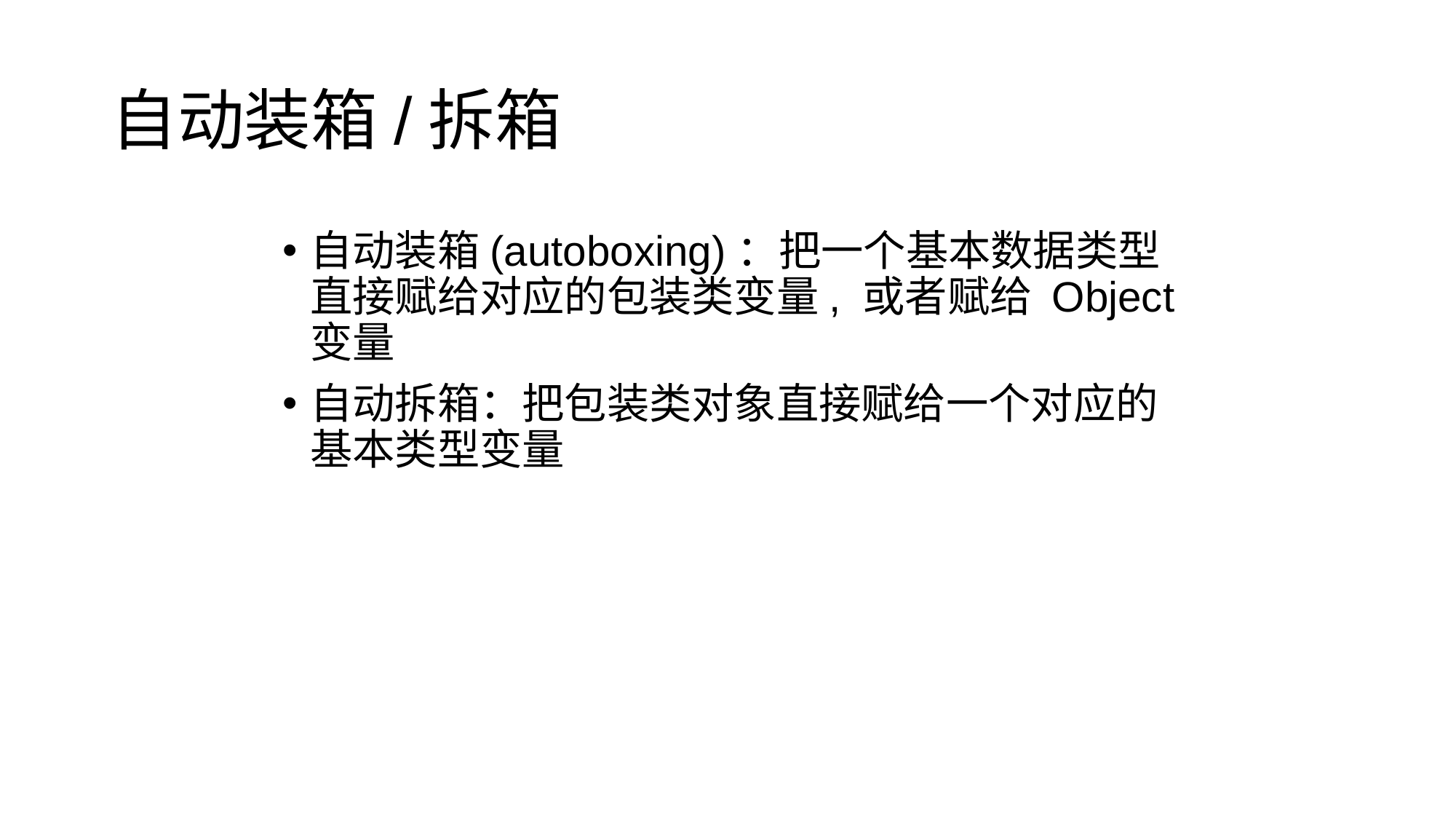

# 自动装箱/拆箱
自动装箱(autoboxing)：把一个基本数据类型直接赋给对应的包装类变量, 或者赋给 Object 变量
自动拆箱：把包装类对象直接赋给一个对应的基本类型变量